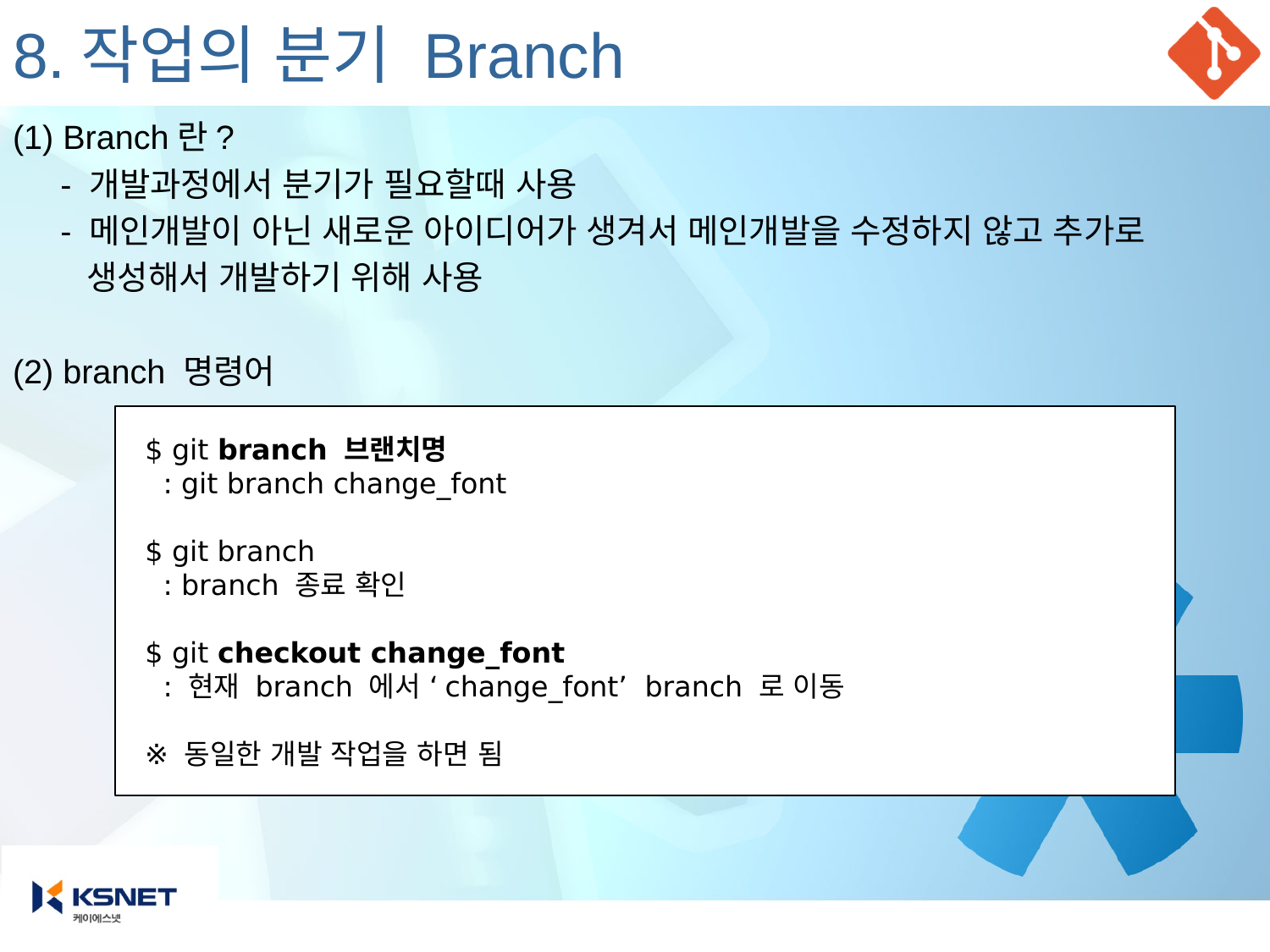

# 8.작업의 분기 Branch
(1) Branch란?
	- 개발과정에서 분기가 필요할때 사용
	- 메인개발이 아닌 새로운 아이디어가 생겨서 메인개발을 수정하지 않고 추가로
	  생성해서 개발하기 위해 사용

(2) branch 명령어

  $ git branch 브랜치명
    : git branch change_font

  $ git branch
    : branch 종료 확인

  $ git checkout change_font
    : 현재 branch 에서 ‘change_font’  branch 로 이동

  ※ 동일한 개발 작업을 하면 됨